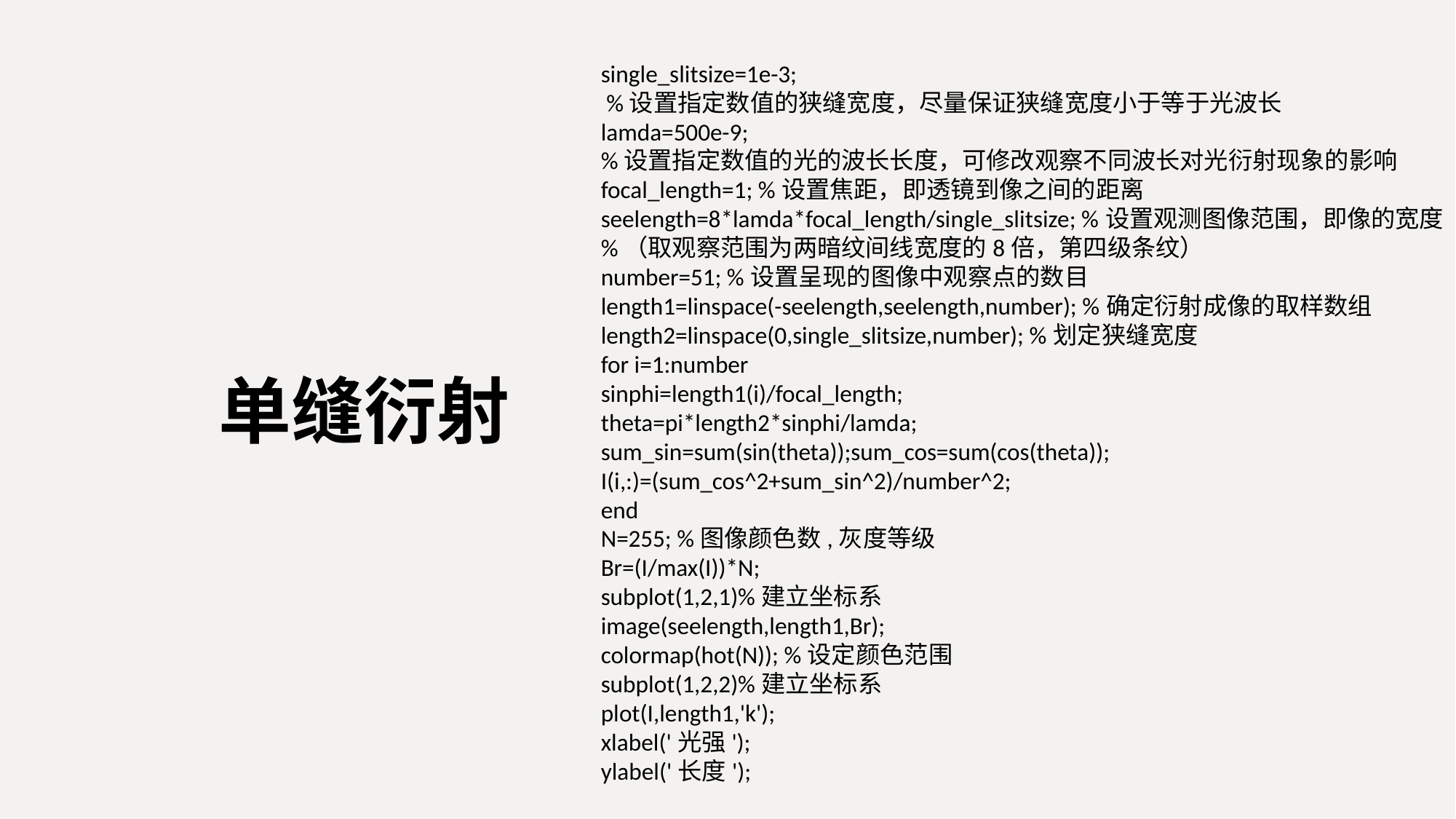

single_slitsize=1e-3;
 %设置指定数值的狭缝宽度，尽量保证狭缝宽度小于等于光波长
lamda=500e-9;
%设置指定数值的光的波长长度，可修改观察不同波长对光衍射现象的影响
focal_length=1; %设置焦距，即透镜到像之间的距离
seelength=8*lamda*focal_length/single_slitsize; %设置观测图像范围，即像的宽度
%（取观察范围为两暗纹间线宽度的8倍，第四级条纹）
number=51; %设置呈现的图像中观察点的数目
length1=linspace(-seelength,seelength,number); %确定衍射成像的取样数组
length2=linspace(0,single_slitsize,number); %划定狭缝宽度
for i=1:number
sinphi=length1(i)/focal_length;
theta=pi*length2*sinphi/lamda;
sum_sin=sum(sin(theta));sum_cos=sum(cos(theta));
I(i,:)=(sum_cos^2+sum_sin^2)/number^2;
end
N=255; %图像颜色数,灰度等级
Br=(I/max(I))*N;
subplot(1,2,1)%建立坐标系
image(seelength,length1,Br);
colormap(hot(N)); %设定颜色范围
subplot(1,2,2)%建立坐标系
plot(I,length1,'k');
xlabel('光强');
ylabel('长度');
单缝衍射